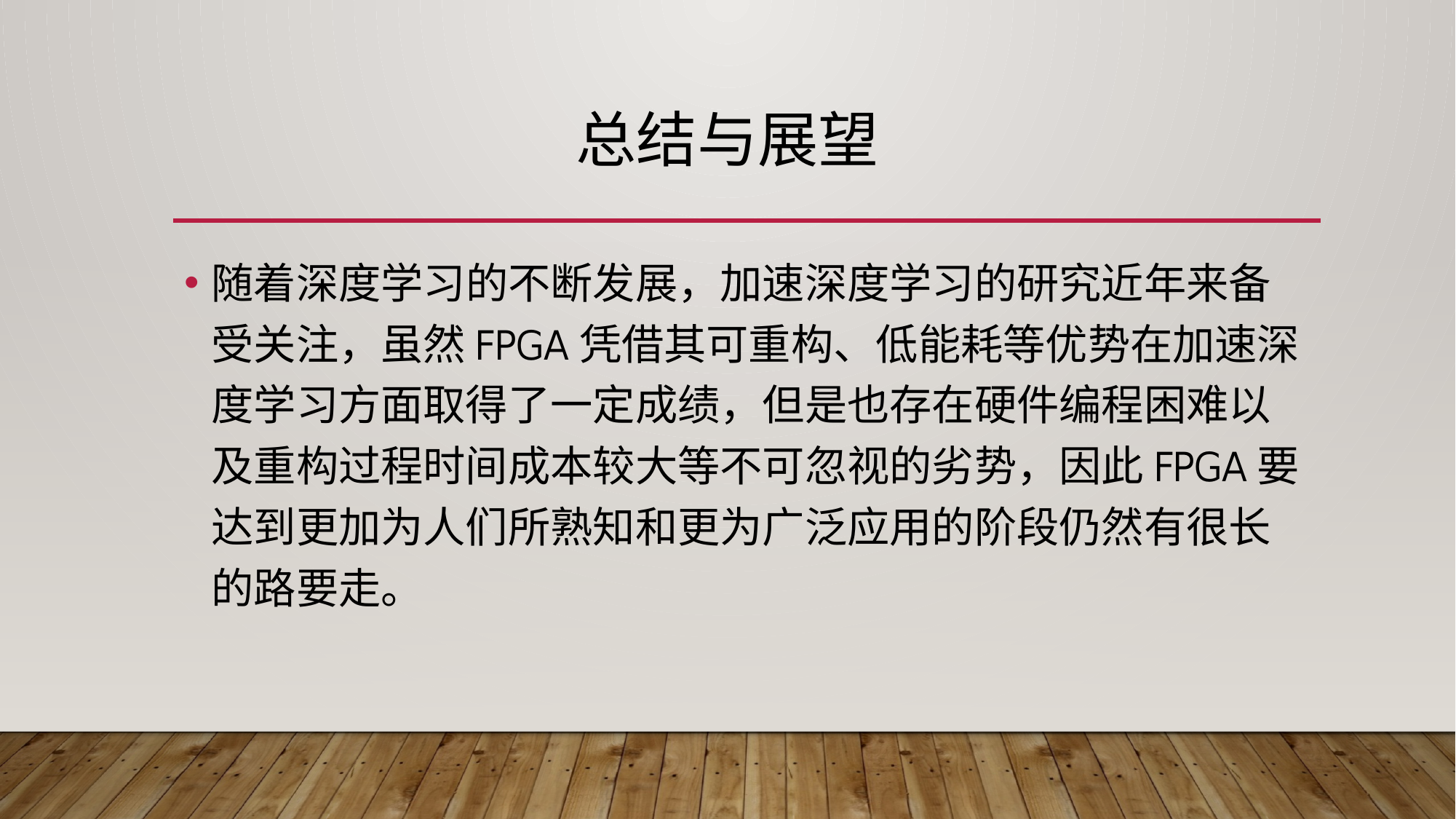

总结与展望
随着深度学习的不断发展，加速深度学习的研究近年来备受关注，虽然FPGA凭借其可重构、低能耗等优势在加速深度学习方面取得了一定成绩，但是也存在硬件编程困难以及重构过程时间成本较大等不可忽视的劣势，因此FPGA要达到更加为人们所熟知和更为广泛应用的阶段仍然有很长的路要走。